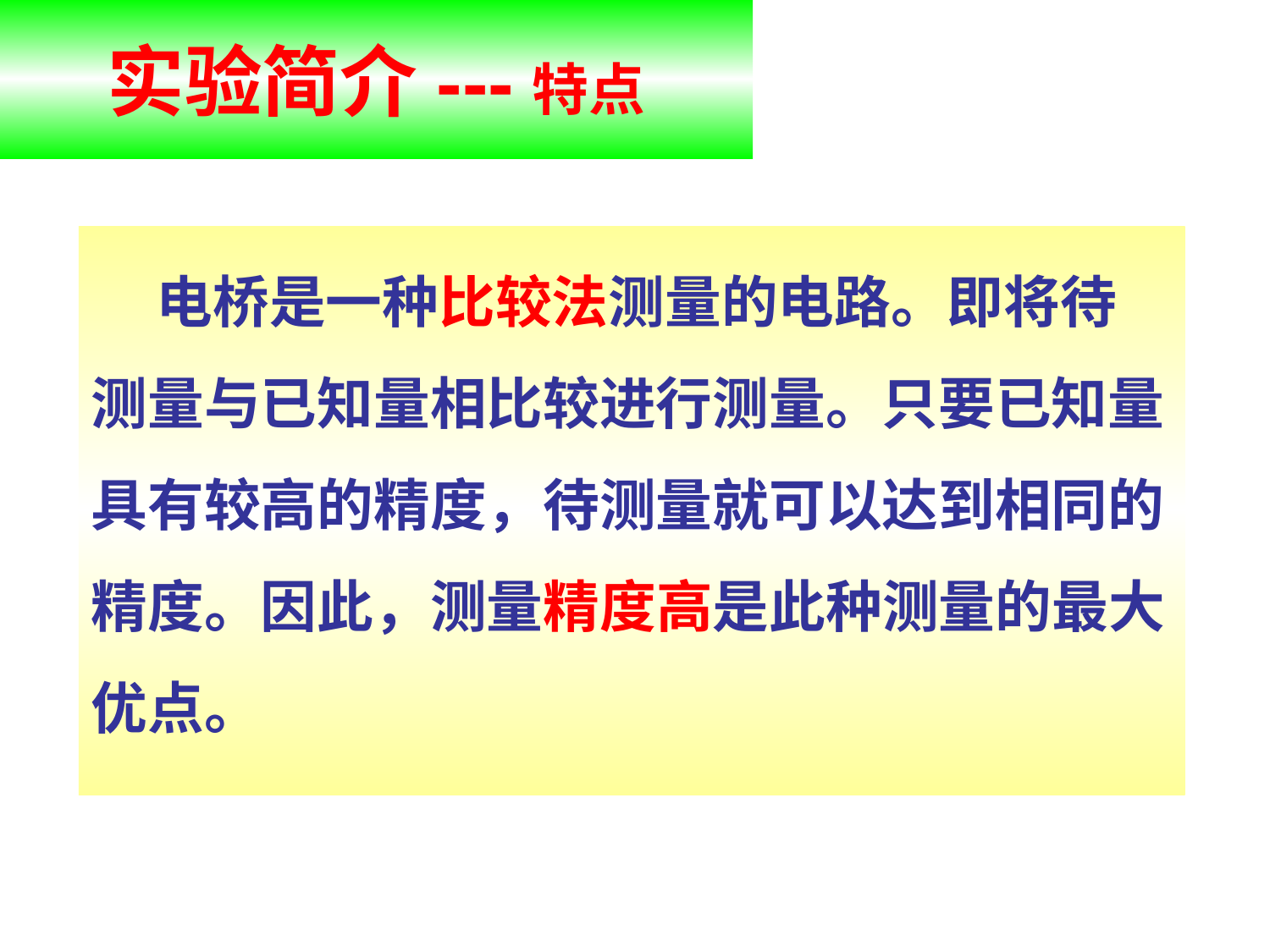

# 实验简介---特点
    电桥是一种比较法测量的电路。即将待测量与已知量相比较进行测量。只要已知量具有较高的精度，待测量就可以达到相同的精度。因此，测量精度高是此种测量的最大优点。